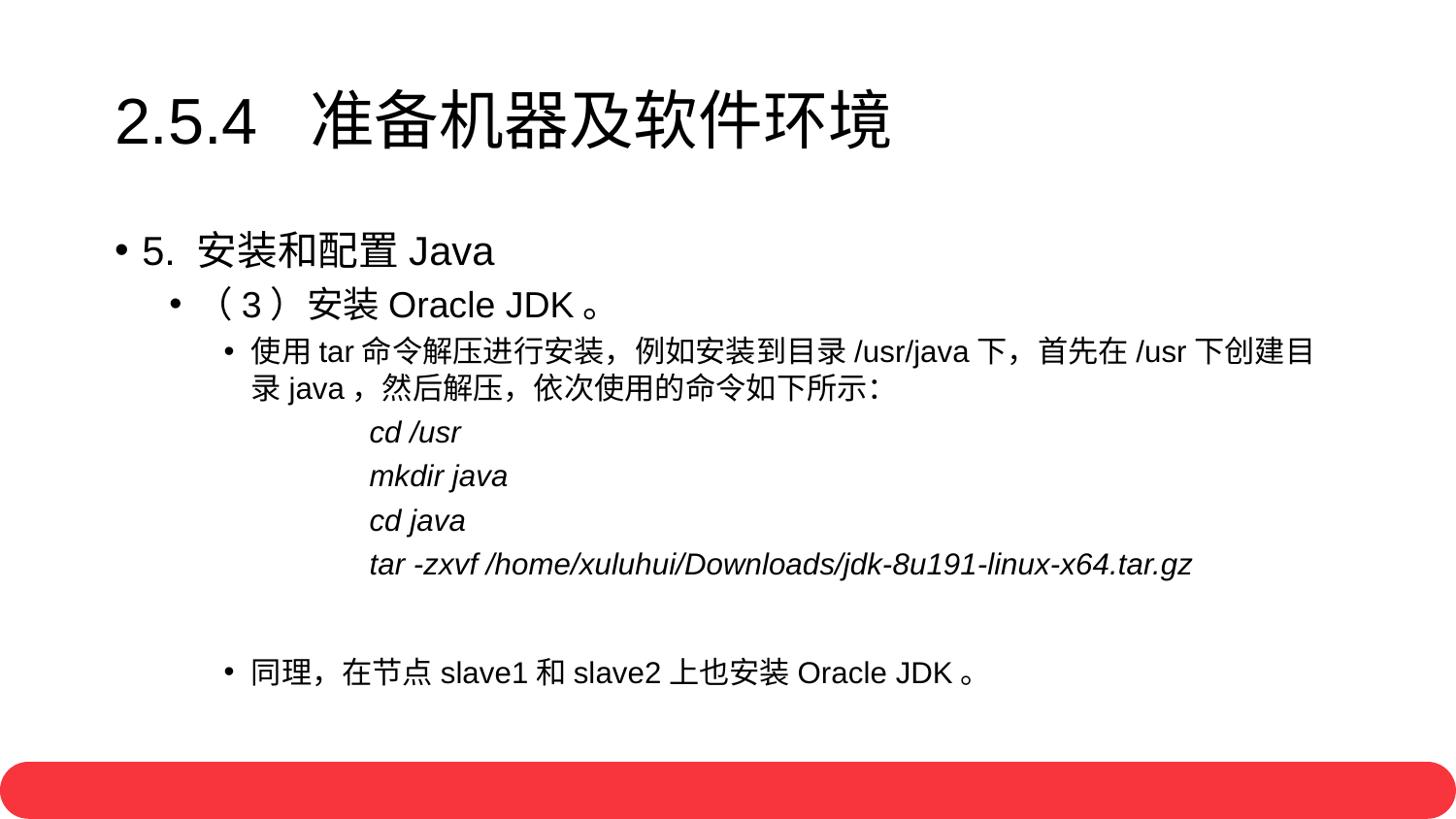

# 2.5.4  准备机器及软件环境
5. 安装和配置Java
（3）安装Oracle JDK。
使用tar命令解压进行安装，例如安装到目录/usr/java下，首先在/usr下创建目录java，然后解压，依次使用的命令如下所示：
	cd /usr
	mkdir java
	cd java
	tar -zxvf /home/xuluhui/Downloads/jdk-8u191-linux-x64.tar.gz

同理，在节点slave1和slave2上也安装Oracle JDK。